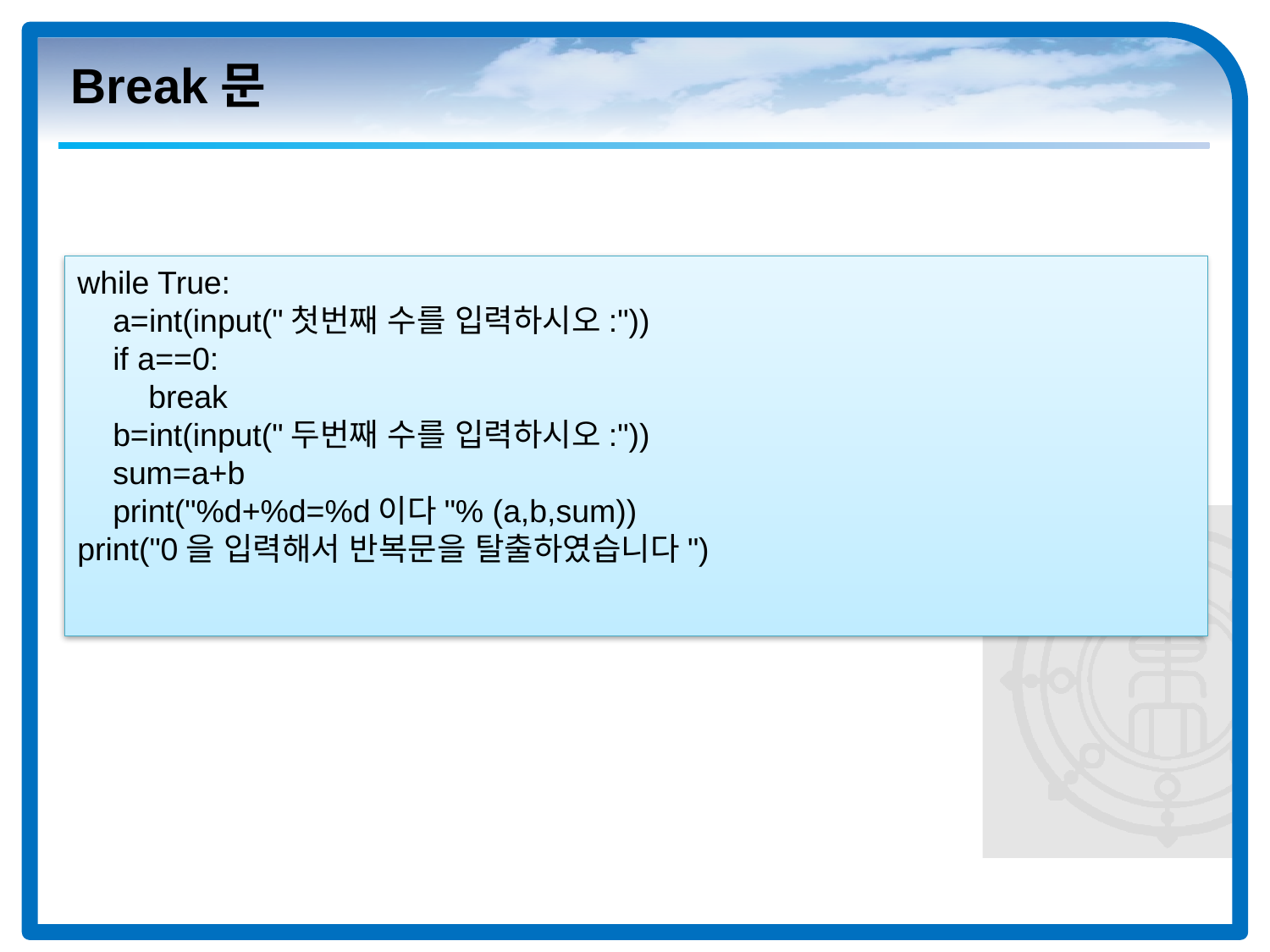

# Break문
while True:
    a=int(input("첫번째 수를 입력하시오:"))
    if a==0:
        break
    b=int(input("두번째 수를 입력하시오:"))
    sum=a+b
    print("%d+%d=%d이다"% (a,b,sum))
print("0을 입력해서 반복문을 탈출하였습니다")